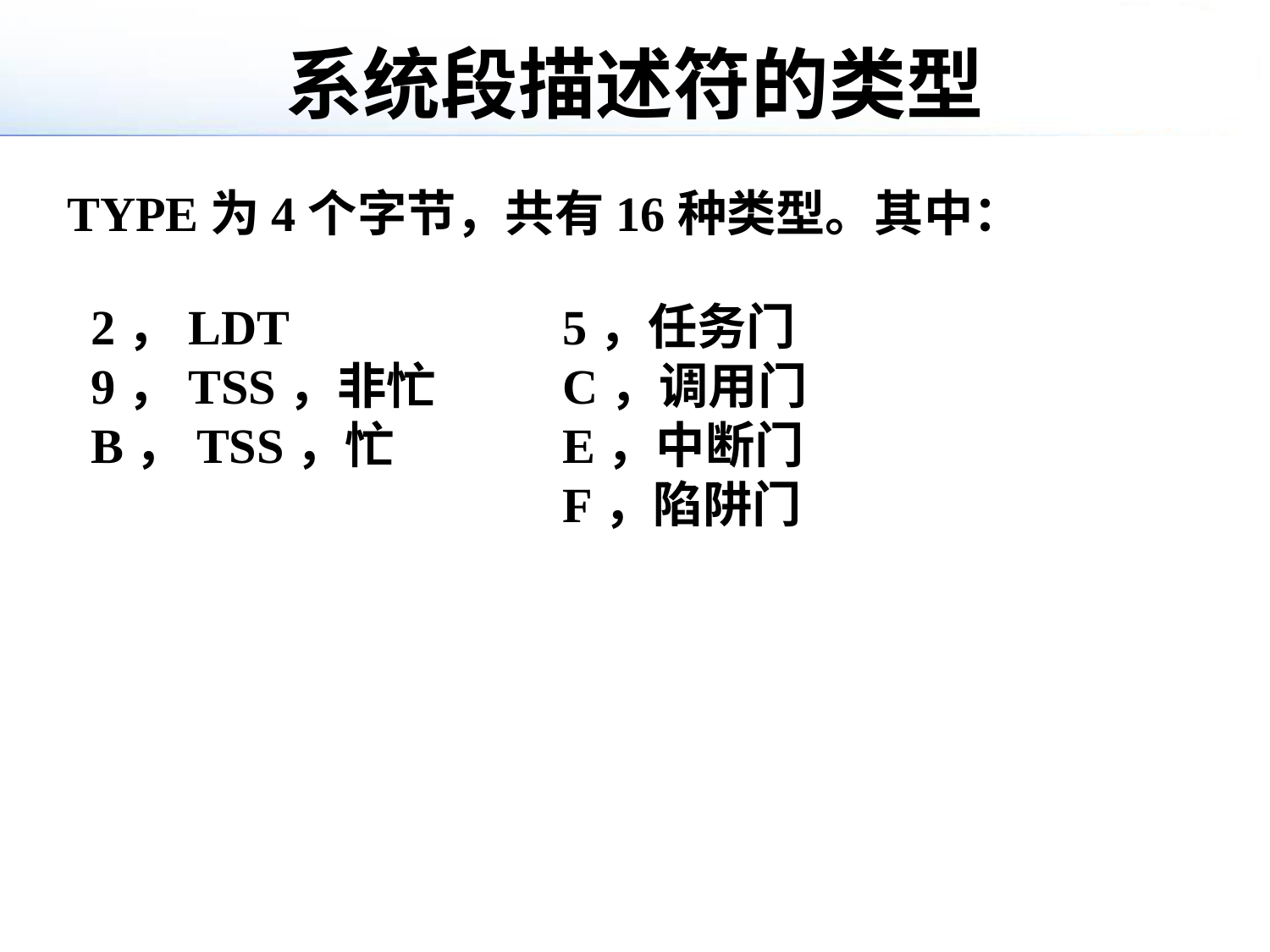

系统段描述符的类型
TYPE为4个字节，共有16种类型。其中：
2，LDT
9，TSS，非忙
B，TSS，忙
5，任务门
C，调用门
E，中断门
F，陷阱门